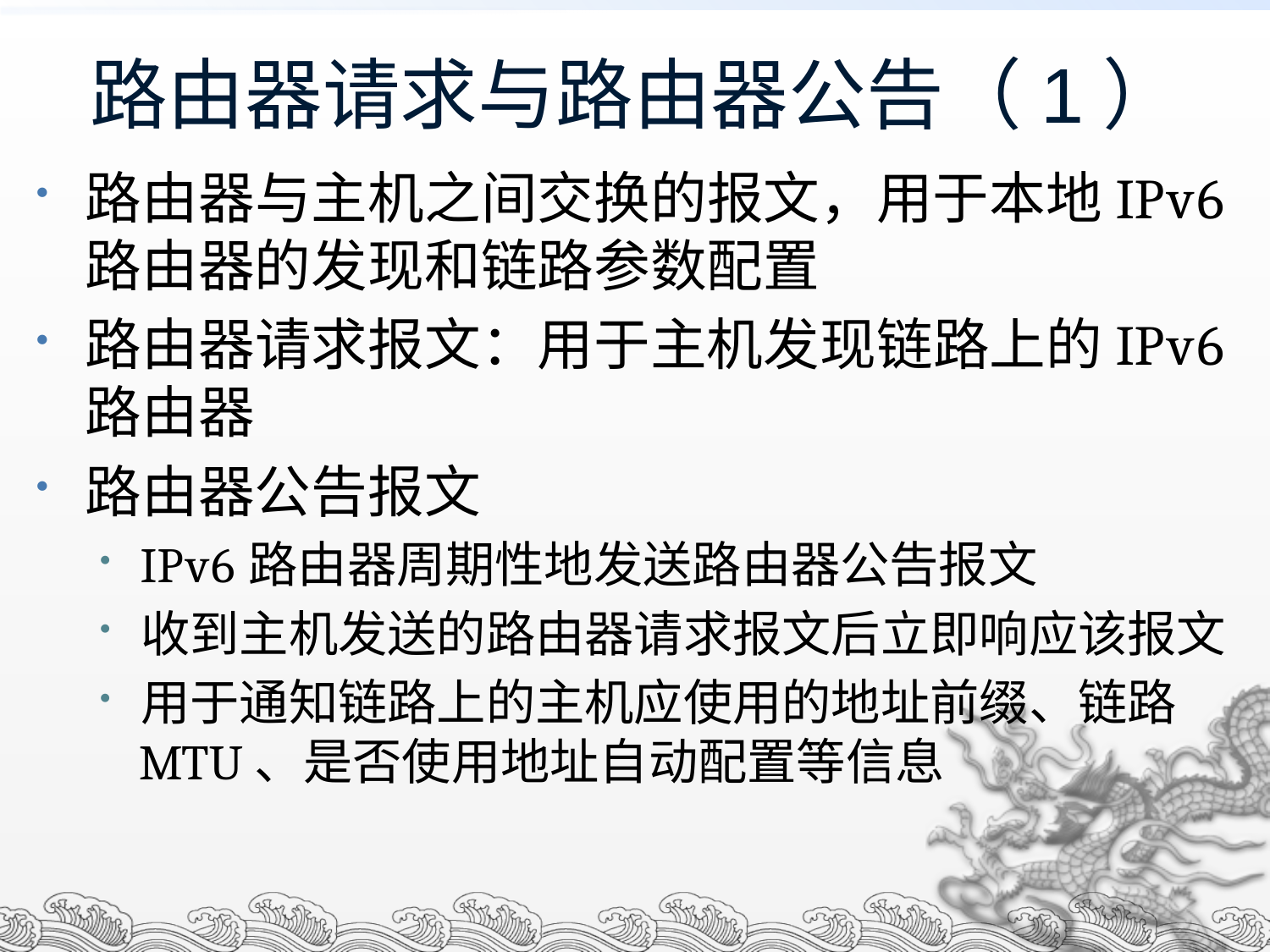

# 路由器请求与路由器公告（1）
路由器与主机之间交换的报文，用于本地IPv6路由器的发现和链路参数配置
路由器请求报文：用于主机发现链路上的IPv6路由器
路由器公告报文
IPv6路由器周期性地发送路由器公告报文
收到主机发送的路由器请求报文后立即响应该报文
用于通知链路上的主机应使用的地址前缀、链路MTU、是否使用地址自动配置等信息